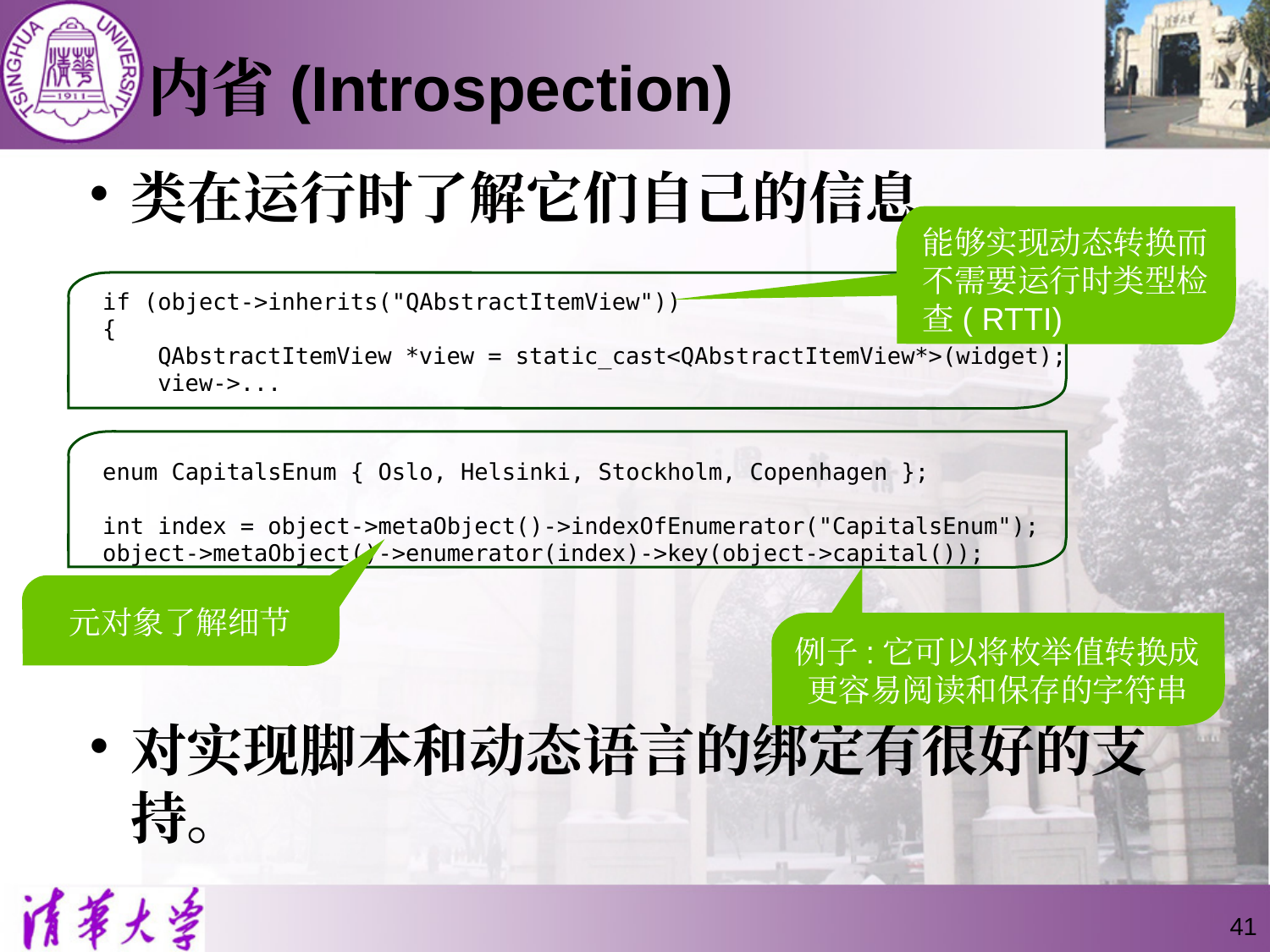

# 内省(Introspection)
类在运行时了解它们自己的信息

对实现脚本和动态语言的绑定有很好的支持。

能够实现动态转换而不需要运行时类型检查( RTTI)

if (object->inherits("QAbstractItemView"))
{
    QAbstractItemView *view = static_cast<QAbstractItemView*>(widget);
    view->...

enum CapitalsEnum { Oslo, Helsinki, Stockholm, Copenhagen };

int index = object->metaObject()->indexOfEnumerator("CapitalsEnum");
object->metaObject()->enumerator(index)->key(object->capital());

元对象了解细节

例子:它可以将枚举值转换成更容易阅读和保存的字符串
41